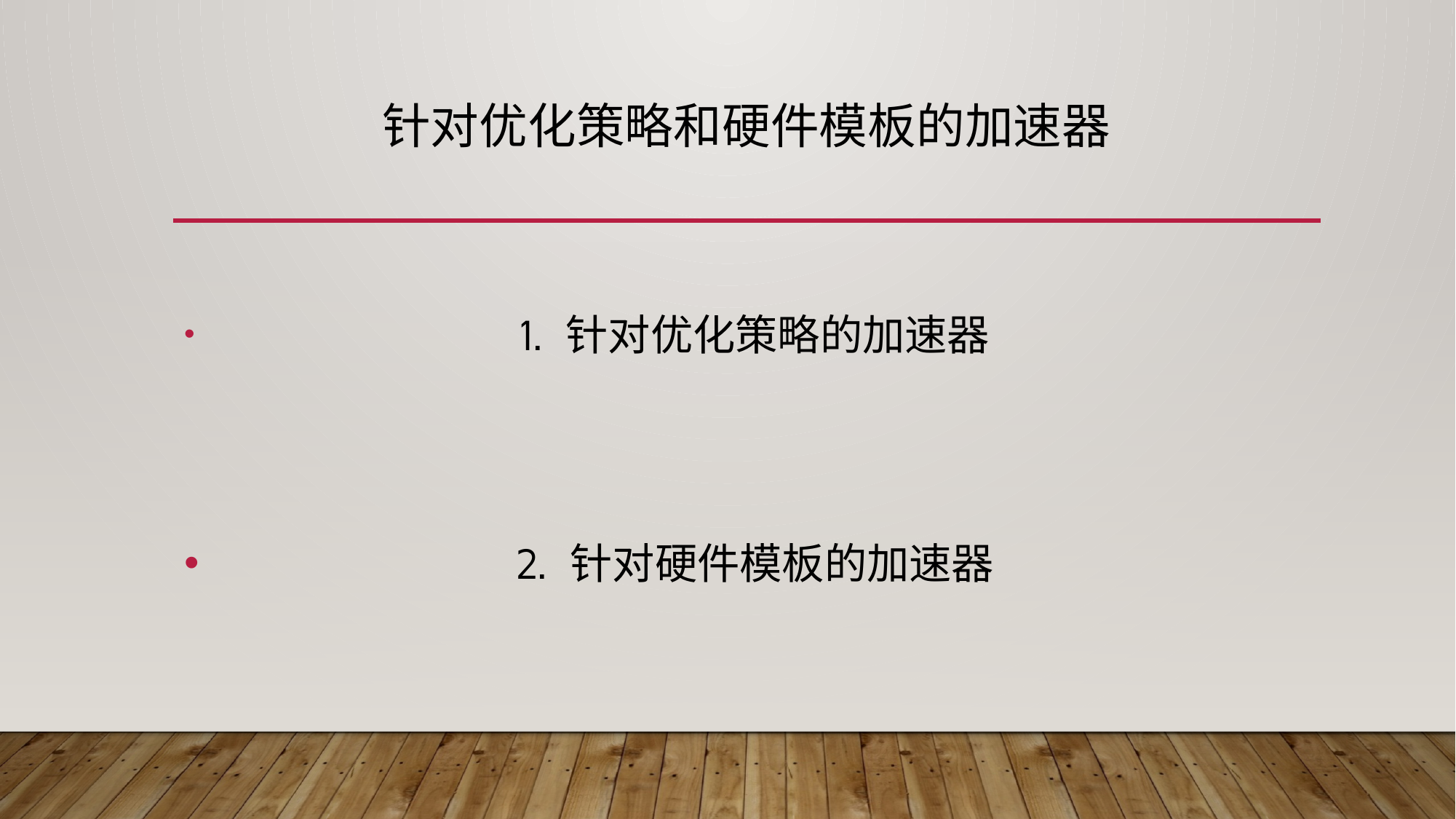

# 针对优化策略和硬件模板的加速器

                                  1. 针对优化策略的加速器

                        2. 针对硬件模板的加速器